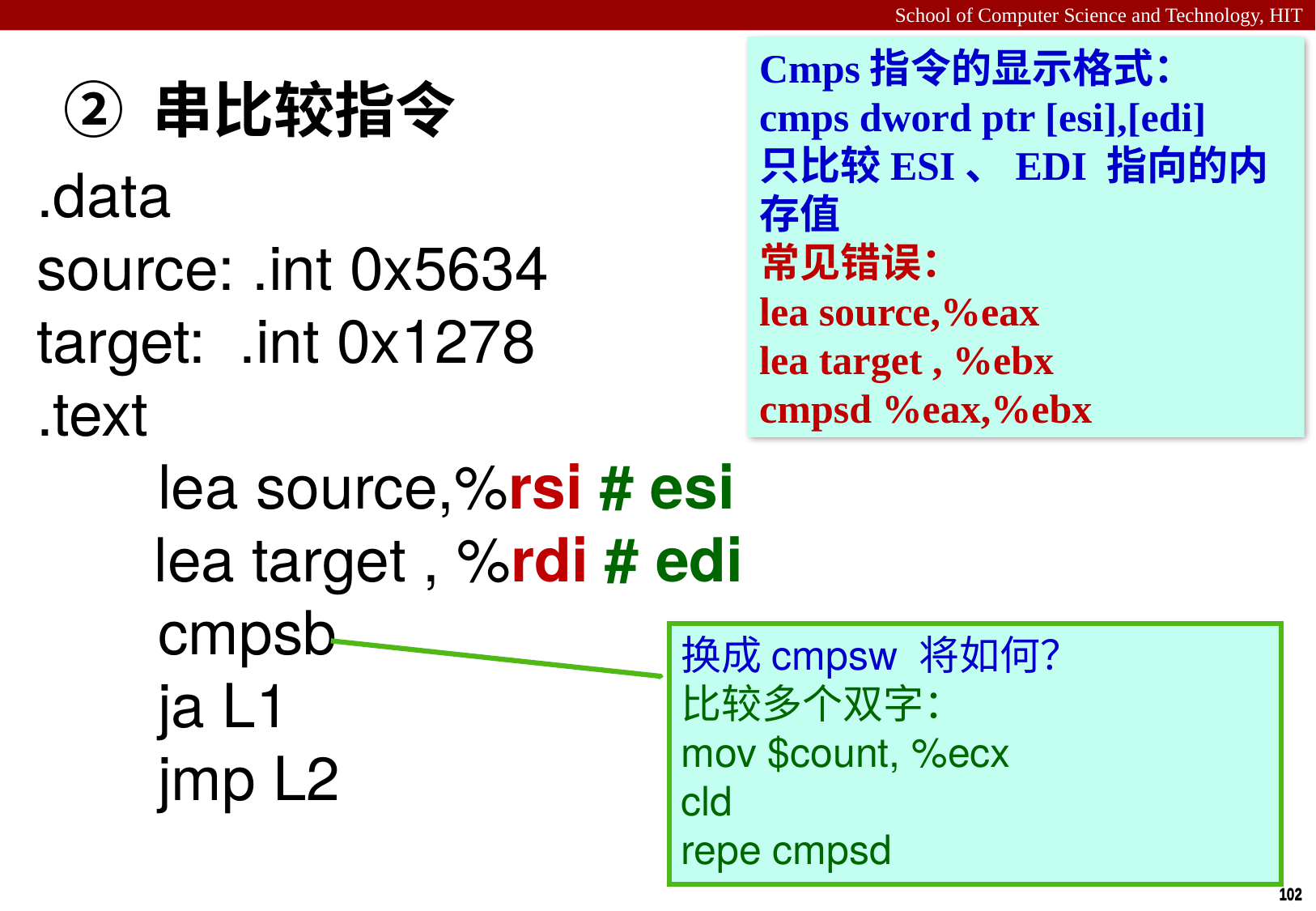

Cmps指令的显示格式：
cmps dword ptr [esi],[edi]
只比较ESI、EDI 指向的内存值
常见错误：
lea source,%eax
lea target , %ebx
cmpsd %eax,%ebx
# ② 串比较指令
.data
source: .int 0x5634
target:  .int 0x1278
.text
	lea source,%rsi # esi
       lea target , %rdi # edi
	cmpsb
	ja L1
	jmp L2
换成cmpsw 将如何？
比较多个双字：
mov $count, %ecx
cld
repe cmpsd